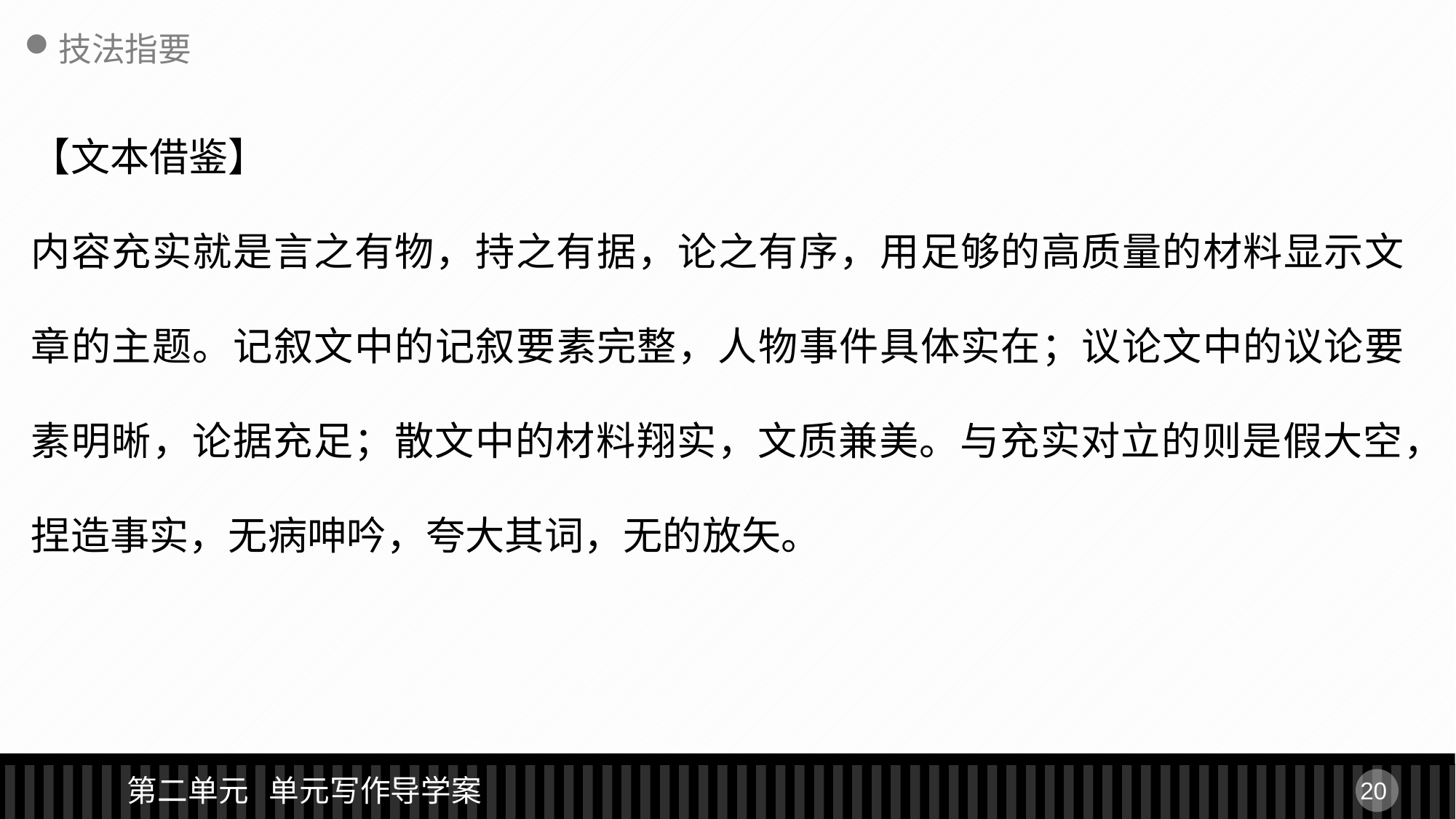

技法指要
【文本借鉴】
内容充实就是言之有物，持之有据，论之有序，用足够的高质量的材料显示文章的主题。记叙文中的记叙要素完整，人物事件具体实在；议论文中的议论要素明晰，论据充足；散文中的材料翔实，文质兼美。与充实对立的则是假大空，捏造事实，无病呻吟，夸大其词，无的放矢。